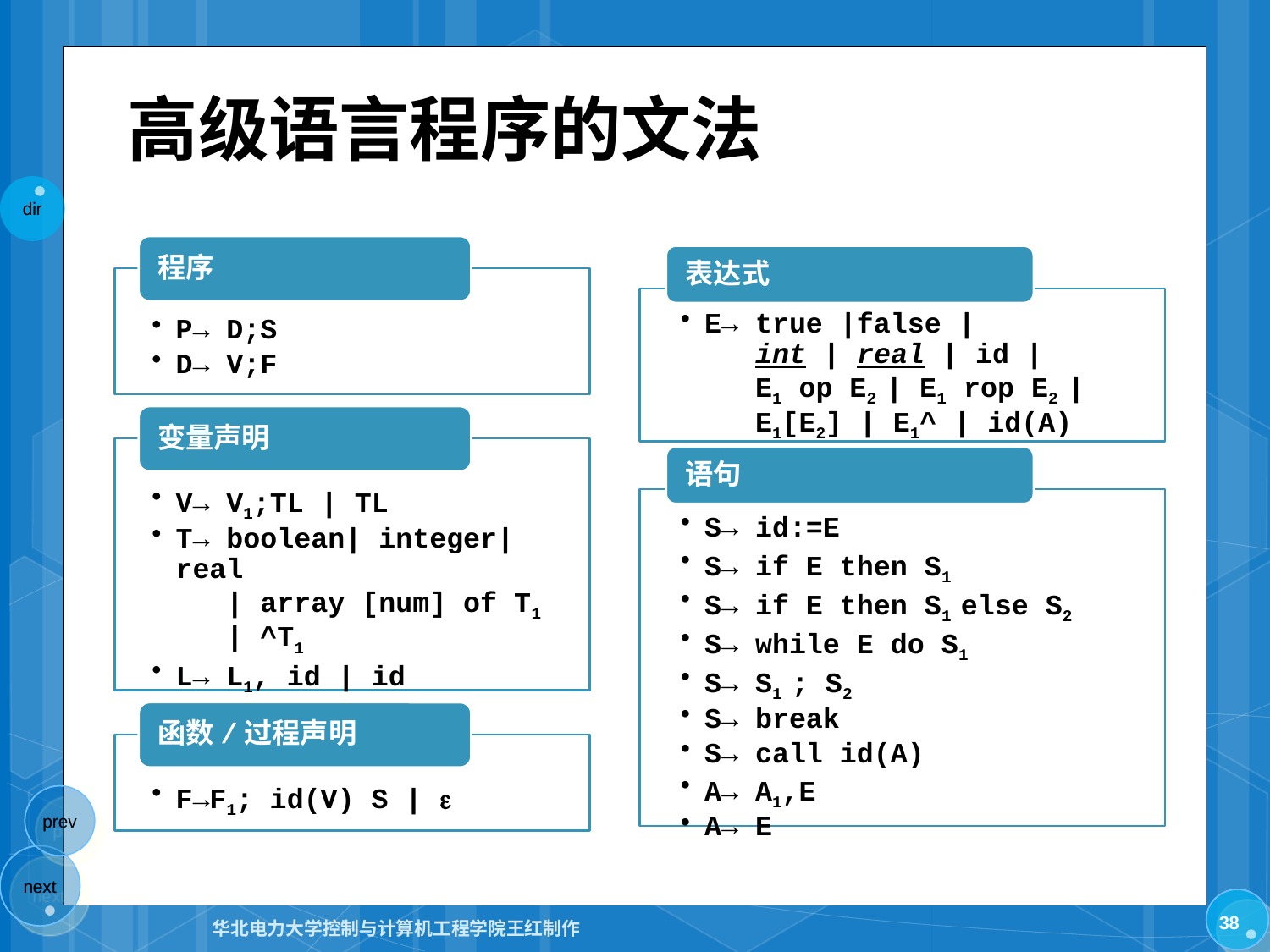

# 高级语言程序的文法
P→ D;S
D→ V;F
程序
V→ V1;TL | TL
T→ boolean| integer| real
   | array [num] of T1
   | ^T1
L→ L1, id | id
变量声明
F→F1; id(V) S | ε
函数/过程声明
E→ true |false |
   int | real | id |
   E1 op E2 | E1 rop E2 |
   E1[E2] | E1^ | id(A)
表达式
S→ id:=E
S→ if E then S1
S→ if E then S1 else S2
S→ while E do S1
S→ S1 ; S2
S→ break
S→ call id(A)
A→ A1,E
A→ E
语句
38
华北电力大学控制与计算机工程学院王红制作